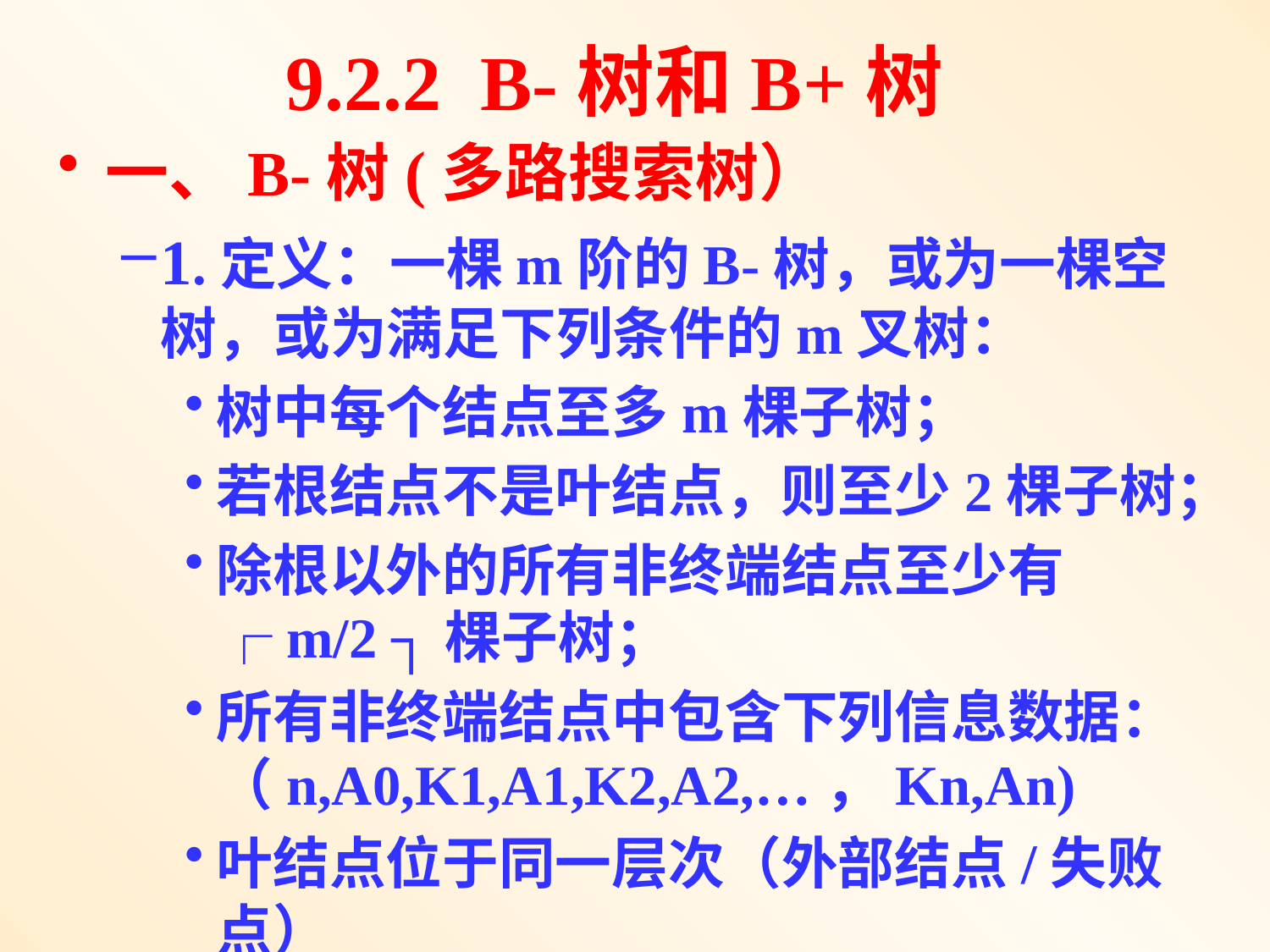

# 9.2.2  B-树和B+树
一、B-树(多路搜索树）
1.定义：一棵m阶的B-树，或为一棵空树，或为满足下列条件的m叉树：
树中每个结点至多m棵子树；
若根结点不是叶结点，则至少2棵子树；
除根以外的所有非终端结点至少有┌m/2 ┐棵子树；
所有非终端结点中包含下列信息数据：（n,A0,K1,A1,K2,A2,…，Kn,An)
叶结点位于同一层次（外部结点/失败点）